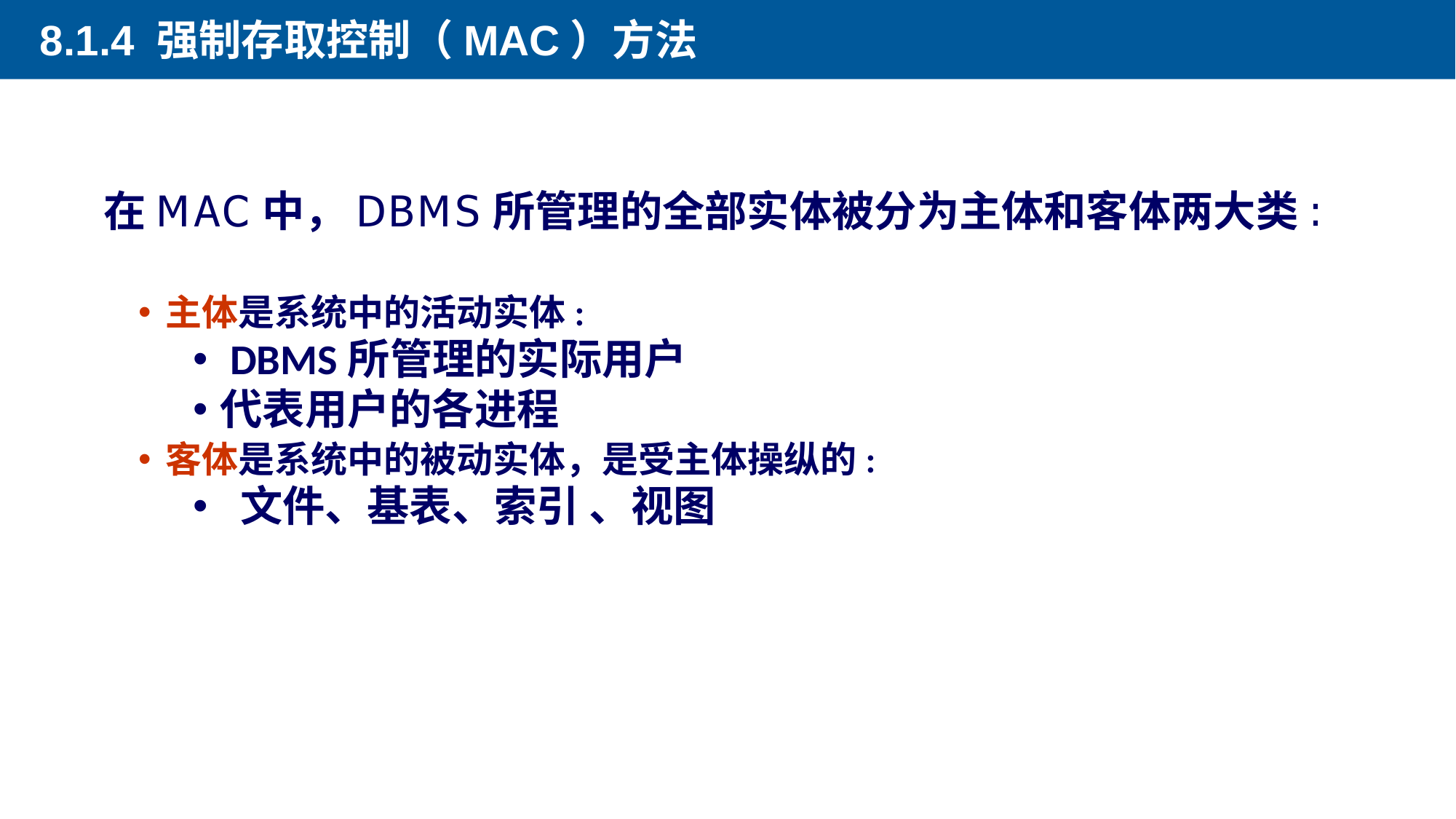

8.1.4 强制存取控制（MAC）方法

  在MAC中，DBMS所管理的全部实体被分为主体和客体两大类:
主体是系统中的活动实体:
 DBMS所管理的实际用户
代表用户的各进程
客体是系统中的被动实体，是受主体操纵的:
 文件、基表、索引 、视图